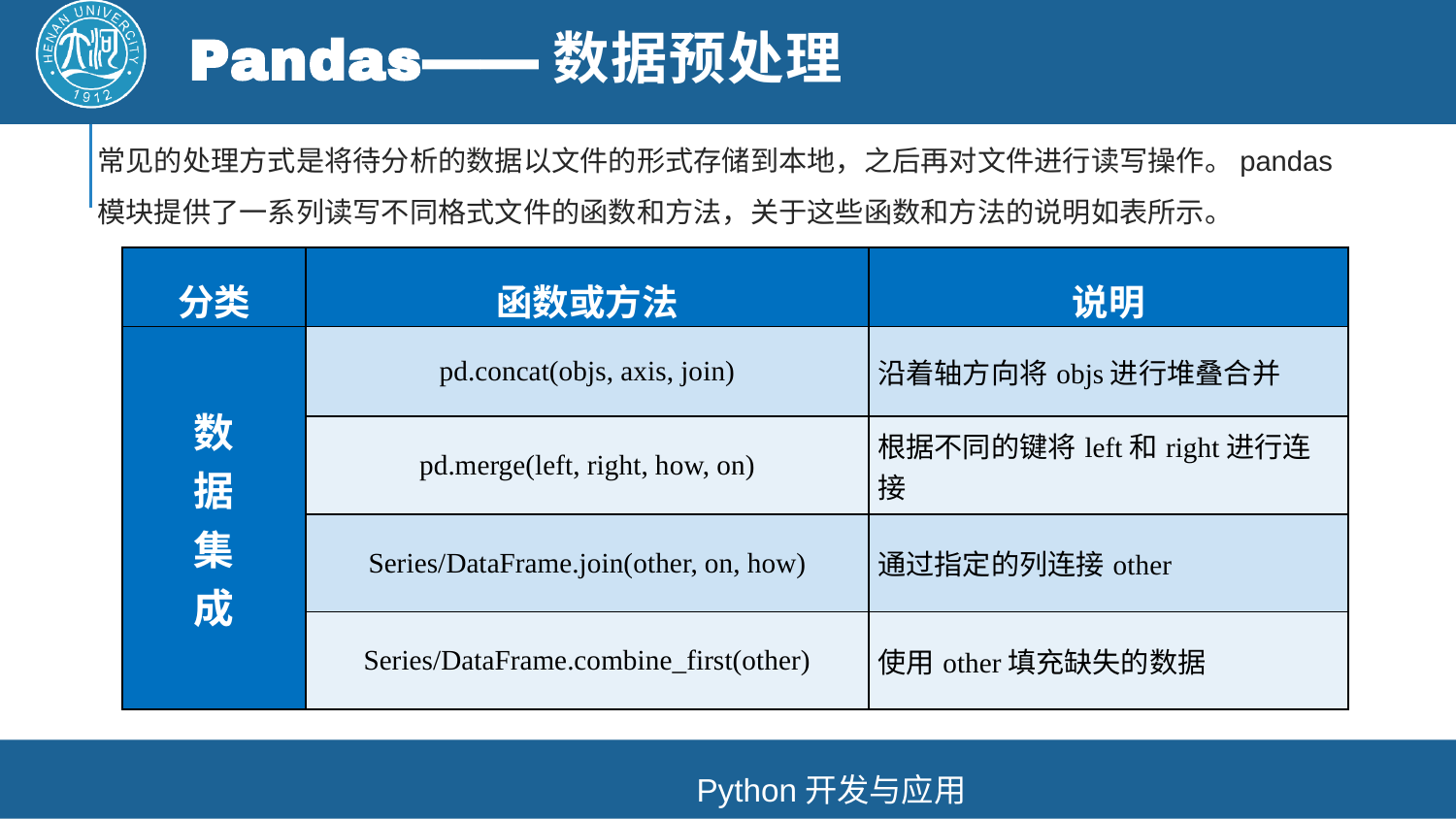

# Pandas——数据预处理
常见的处理方式是将待分析的数据以文件的形式存储到本地，之后再对文件进行读写操作。pandas模块提供了一系列读写不同格式文件的函数和方法，关于这些函数和方法的说明如表所示。
| 分类 | 函数或方法 | 说明 |
| --- | --- | --- |
| 数 据 集 成 | pd.concat(objs, axis, join) | 沿着轴方向将objs进行堆叠合并 |
|  | pd.merge(left, right, how, on) | 根据不同的键将left和right进行连接 |
|  | Series/DataFrame.join(other, on, how) | 通过指定的列连接other |
|  | Series/DataFrame.combine\_first(other) | 使用other填充缺失的数据 |

Python开发与应用
24